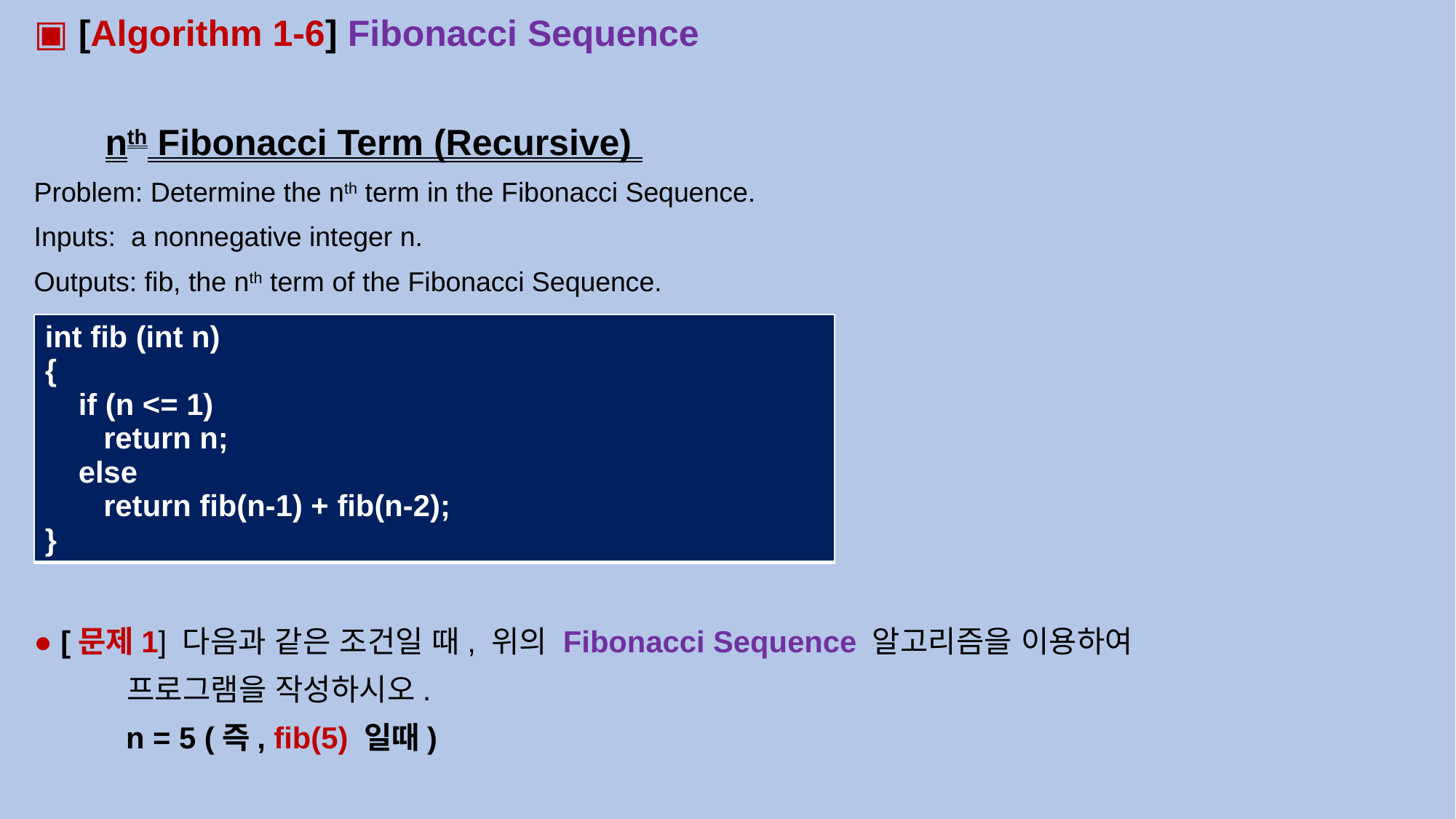

▣ [Algorithm 1-6] Fibonacci Sequence

       nth Fibonacci Term (Recursive)
Problem: Determine the nth term in the Fibonacci Sequence.
Inputs:  a nonnegative integer n.
Outputs: fib, the nth term of the Fibonacci Sequence.

● [문제1] 다음과 같은 조건일 때, 위의 Fibonacci Sequence 알고리즘을 이용하여
          프로그램을 작성하시오.
           n = 5 (즉, fib(5) 일때)
| int fib (int n) { if (n <= 1) return n; else return fib(n-1) + fib(n-2); } |
| --- |